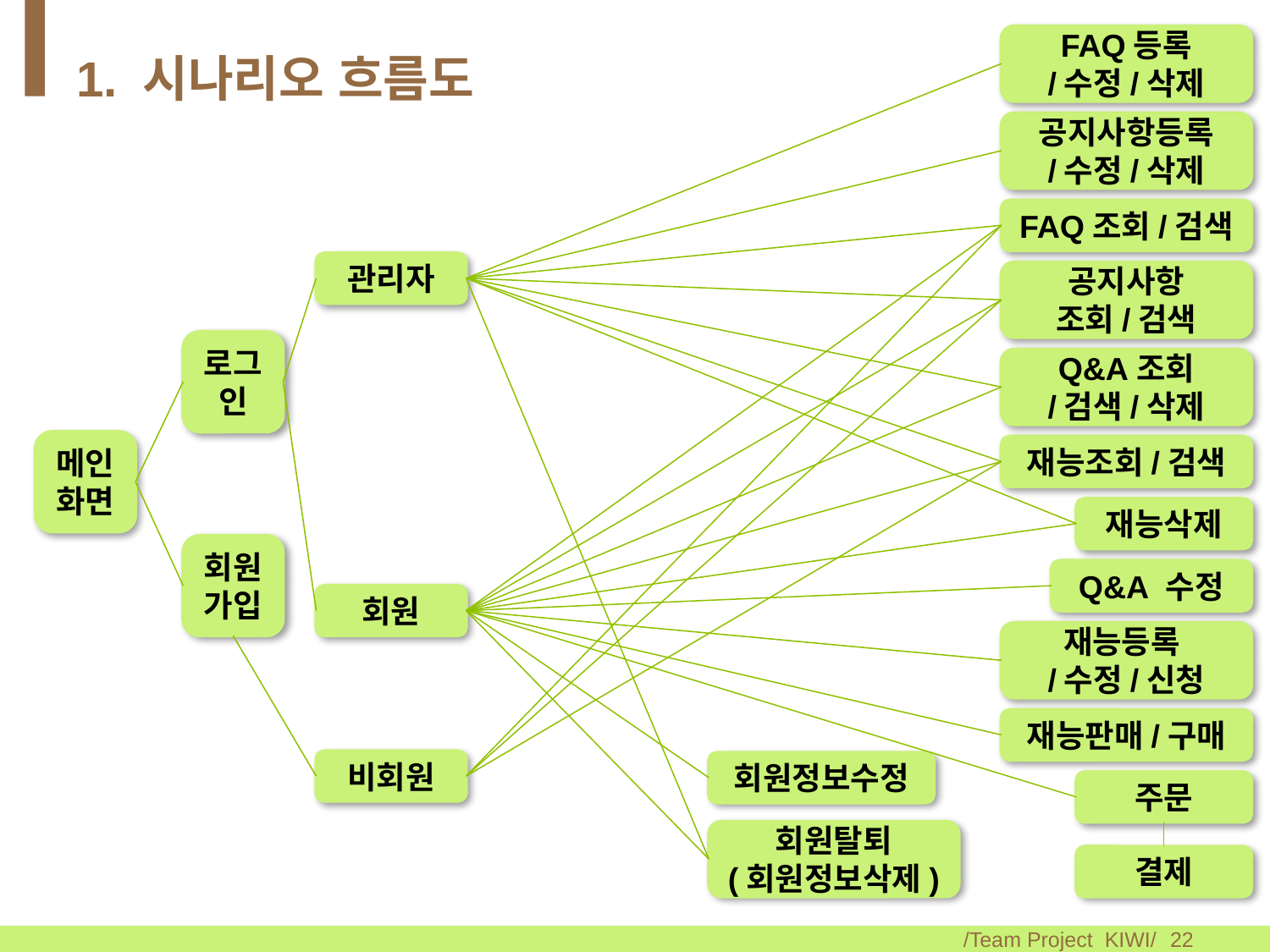

FAQ등록
/수정/삭제
# 1. 시나리오 흐름도
공지사항등록
/수정/삭제
FAQ조회/검색
관리자
공지사항
조회/검색
로그
인
Q&A조회
/검색/삭제
메인
화면
재능조회/검색
재능삭제
회원
가입
Q&A 수정
회원
재능등록
/수정/신청
재능판매/구매
비회원
회원정보수정
주문
회원탈퇴
(회원정보삭제)
결제
/Team Project  KIWI/
22